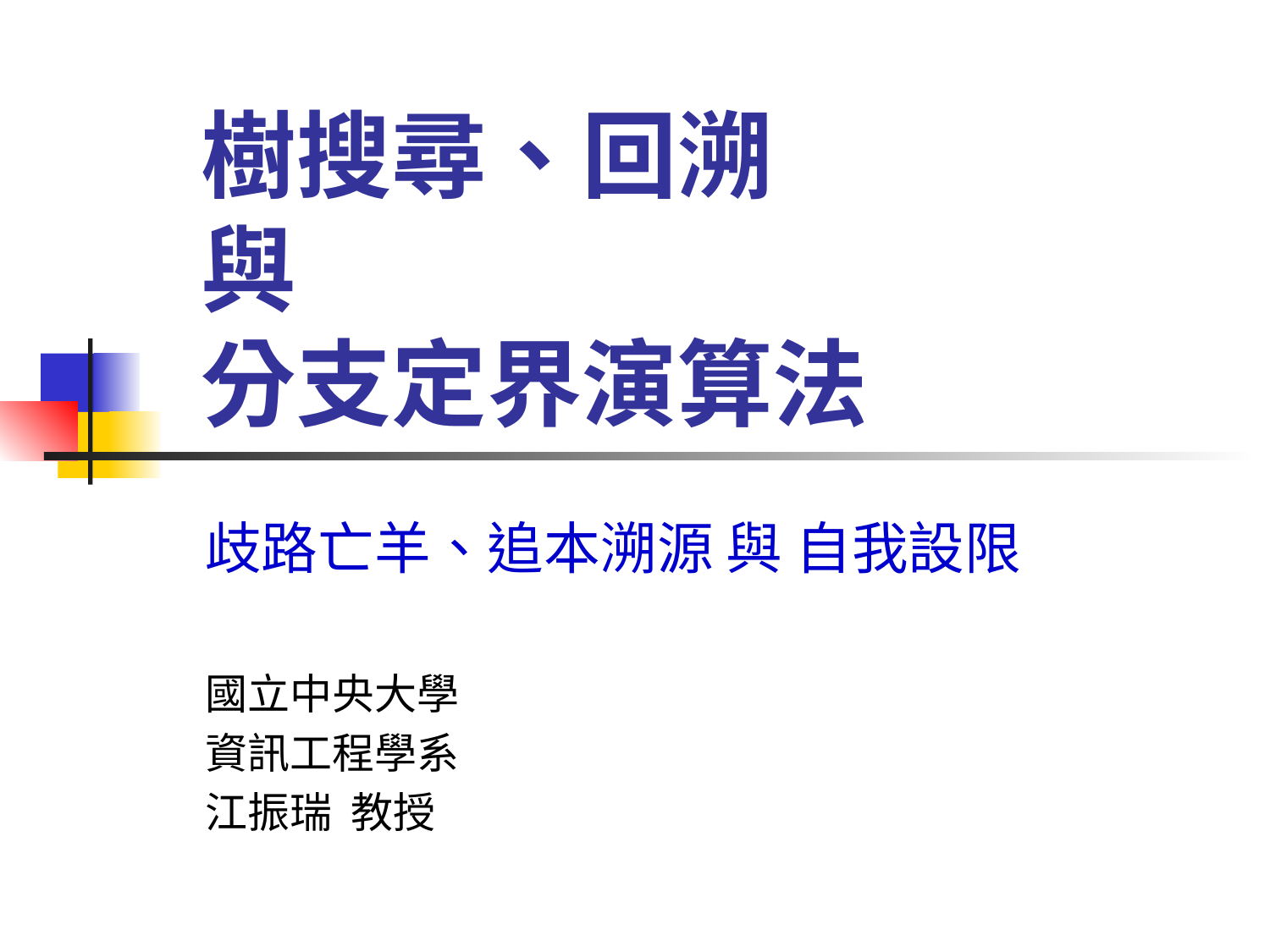

# 樹搜尋、回溯 與 分支定界演算法
歧路亡羊、追本溯源 與 自我設限

國立中央大學
資訊工程學系
江振瑞  教授